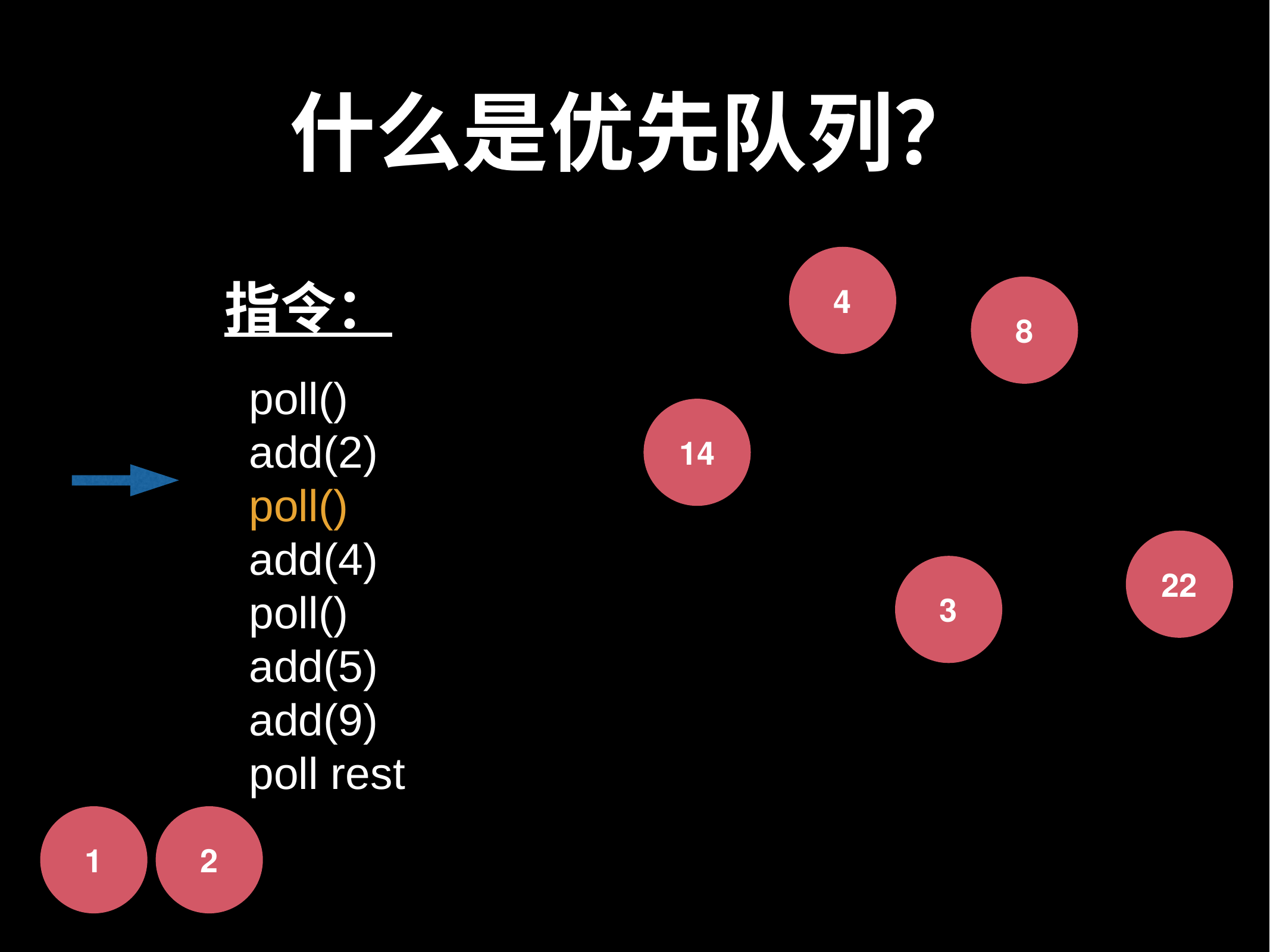

# 什么是优先队列？
4
指令：
8
poll()
add(2)
poll()
add(4)
poll()
add(5)
add(9)
poll rest
14

22
3
1
2